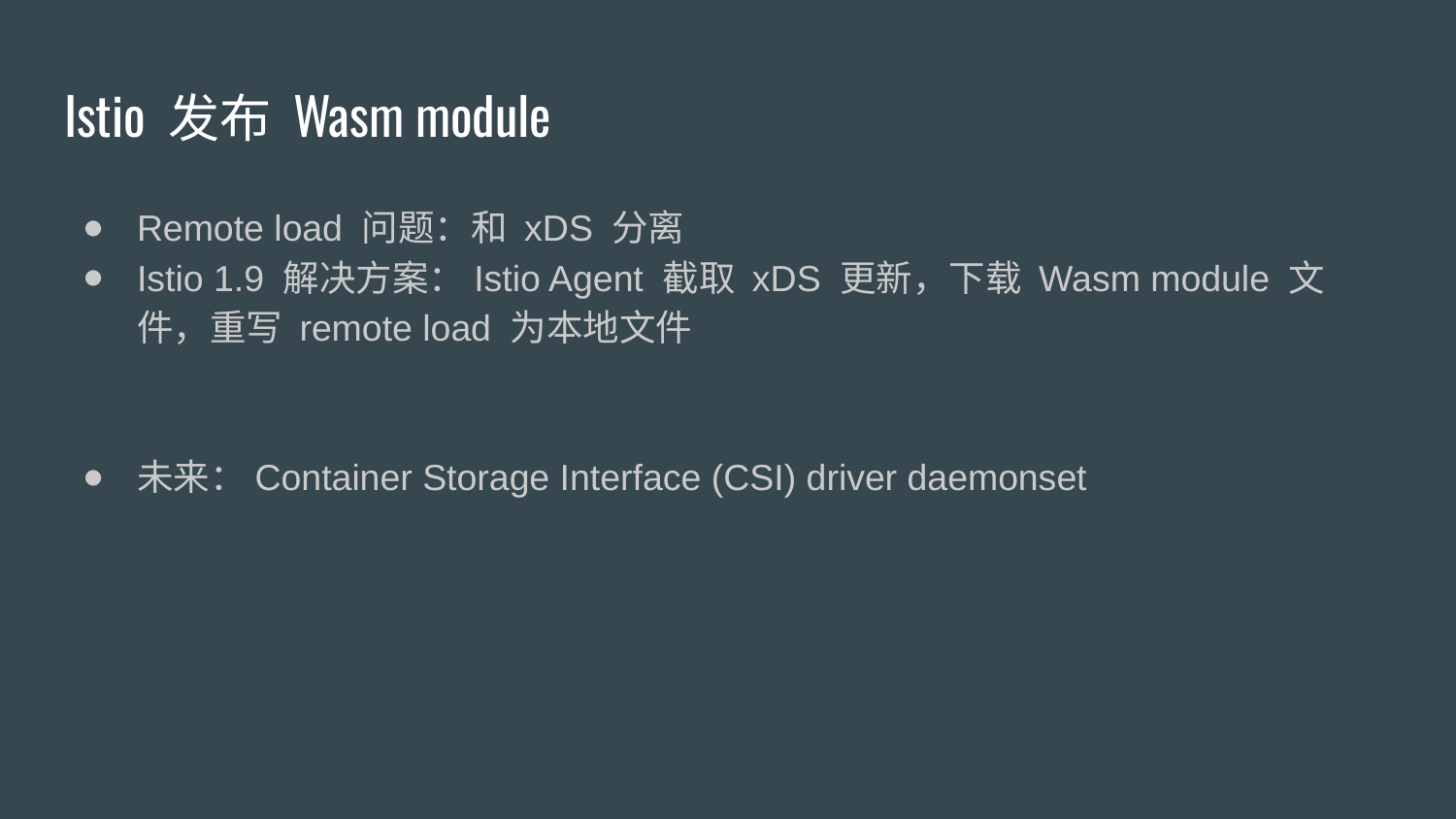

# Istio 发布 Wasm module

Remote load 问题：和 xDS 分离
Istio 1.9 解决方案：Istio Agent 截取 xDS 更新，下载 Wasm module 文件，重写 remote load 为本地文件

未来：Container Storage Interface (CSI) driver daemonset